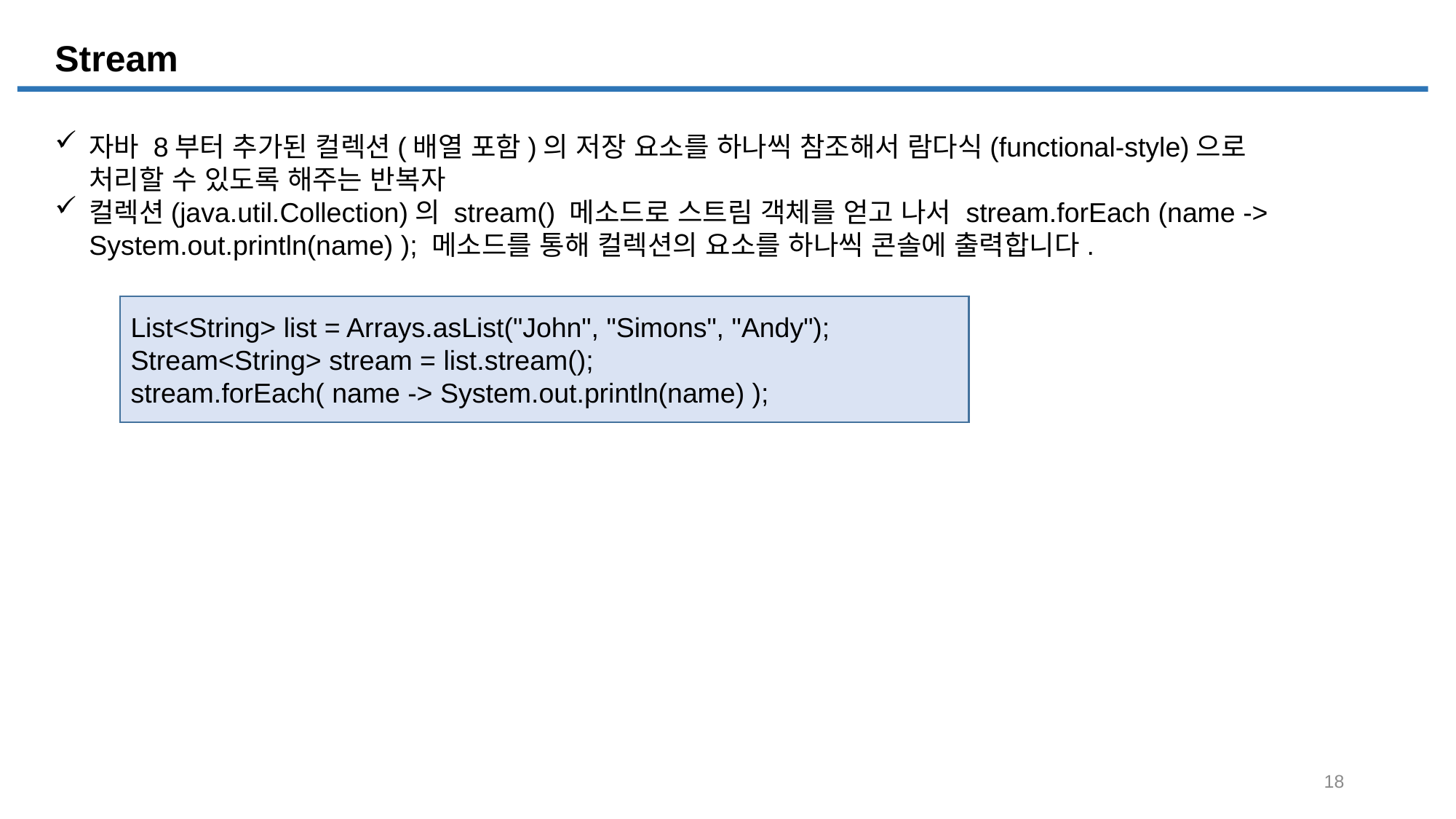

Stream

자바 8부터 추가된 컬렉션(배열 포함)의 저장 요소를 하나씩 참조해서 람다식(functional-style)으로 처리할 수 있도록 해주는 반복자
컬렉션(java.util.Collection)의 stream() 메소드로 스트림 객체를 얻고 나서 stream.forEach (name -> System.out.println(name) ); 메소드를 통해 컬렉션의 요소를 하나씩 콘솔에 출력합니다.
List<String> list = Arrays.asList("John", "Simons", "Andy");
Stream<String> stream = list.stream();
stream.forEach( name -> System.out.println(name) );
18